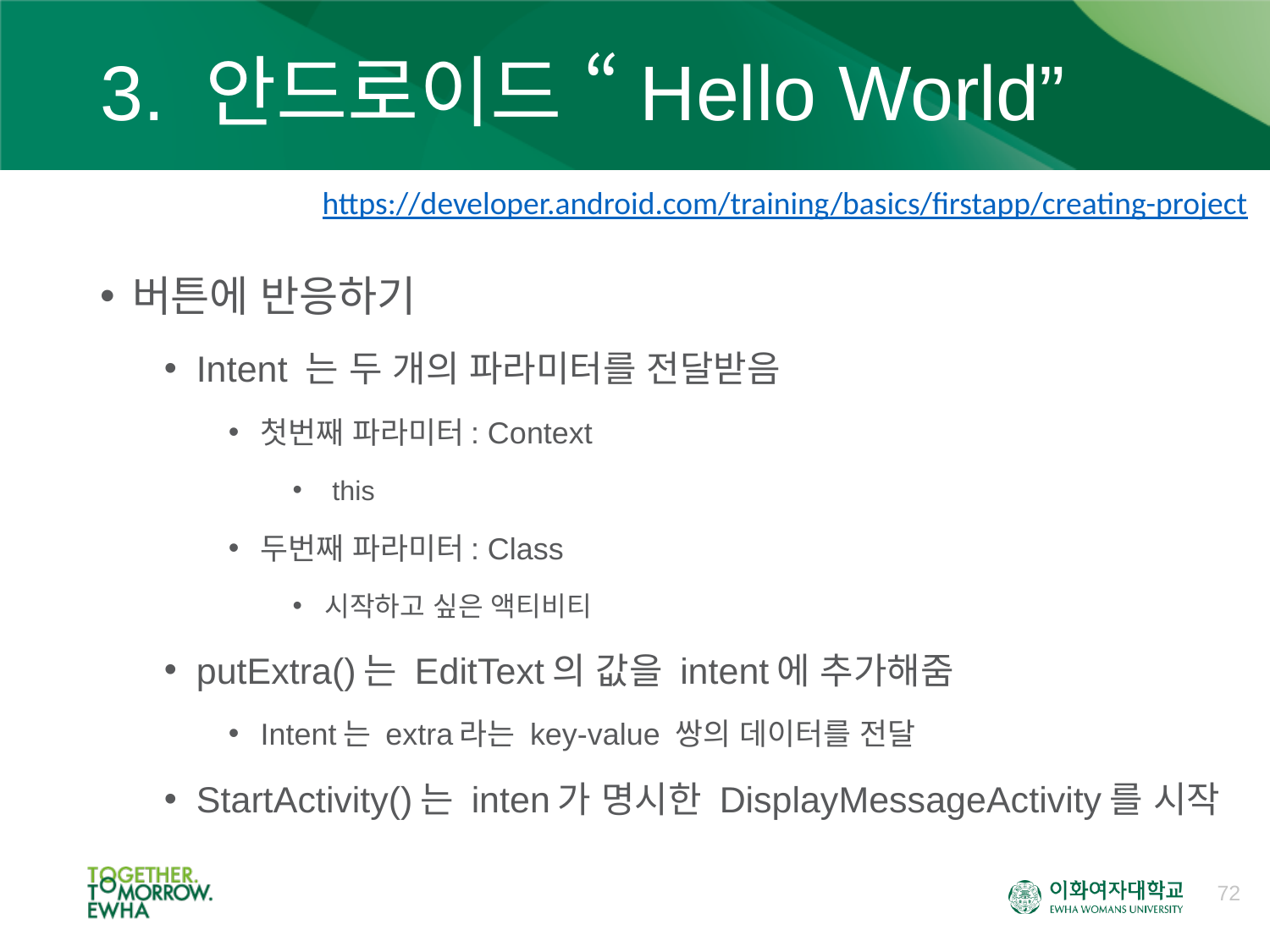

# 3. 안드로이드 “Hello World”
https://developer.android.com/training/basics/firstapp/creating-project
버튼에 반응하기
Intent 는 두 개의 파라미터를 전달받음
첫번째 파라미터: Context
 this
두번째 파라미터: Class
시작하고 싶은 액티비티
putExtra()는 EditText의 값을 intent에 추가해줌
Intent는 extra라는 key-value 쌍의 데이터를 전달
StartActivity()는 inten가 명시한 DisplayMessageActivity를 시작

72